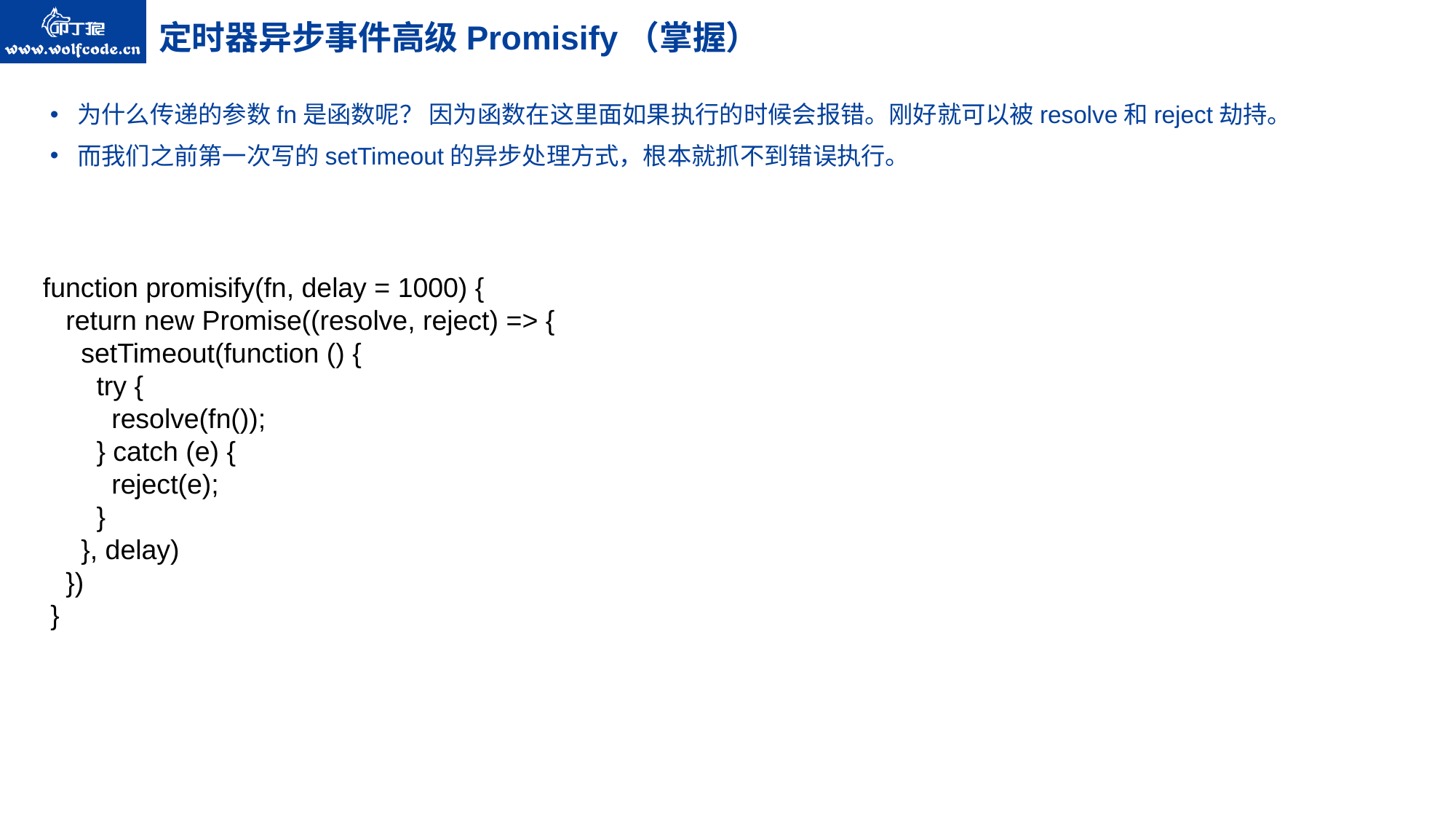

# 定时器异步事件高级Promisify（掌握）
为什么传递的参数fn是函数呢？ 因为函数在这里面如果执行的时候会报错。刚好就可以被resolve和reject劫持。
而我们之前第一次写的setTimeout的异步处理方式，根本就抓不到错误执行。
 function promisify(fn, delay = 1000) {
    return new Promise((resolve, reject) => {
      setTimeout(function () {
        try {
          resolve(fn());
        } catch (e) {
          reject(e);
        }
      }, delay)
    })
  }